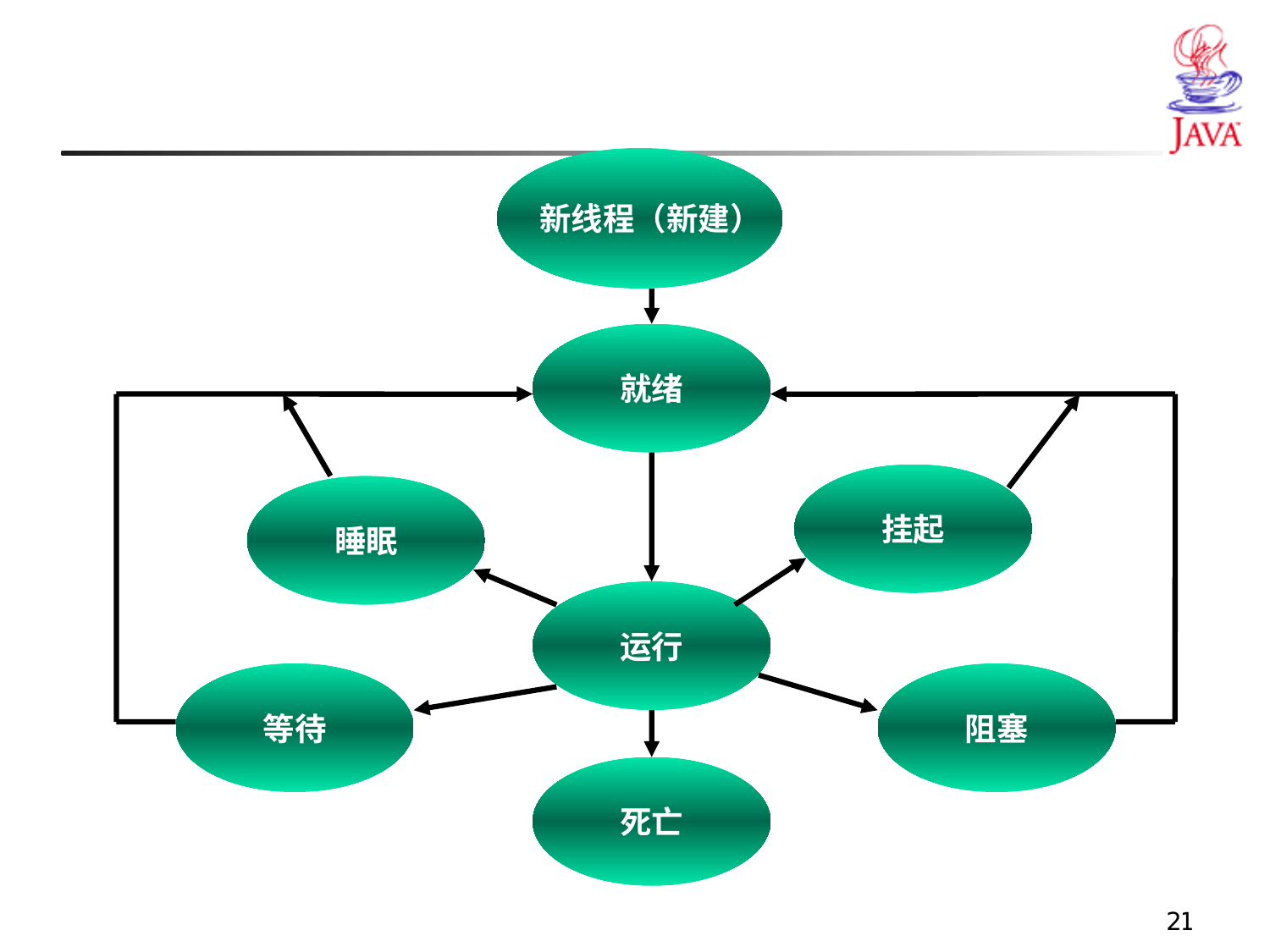

新线程（新建）

就绪

挂起
睡眠

运行
等待
阻塞

死亡
21